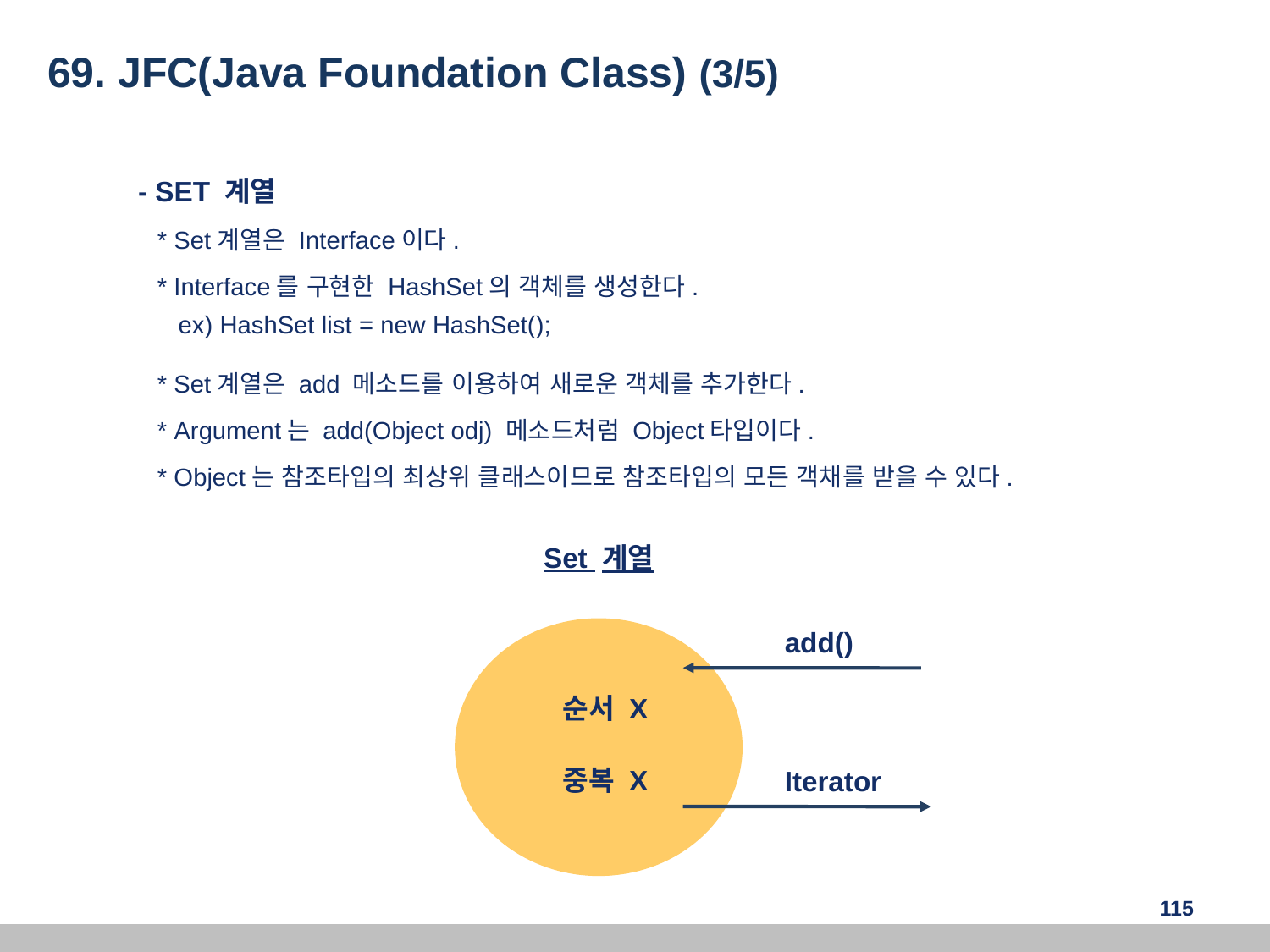

69. JFC(Java Foundation Class) (3/5)
  - SET 계열

     * Set계열은 Interface이다.

     * Interface를 구현한 HashSet의 객체를 생성한다.

        ex) HashSet list = new HashSet();

     * Set계열은 add 메소드를 이용하여 새로운 객체를 추가한다.

     * Argument는 add(Object odj) 메소드처럼 Object타입이다.

     * Object는 참조타입의 최상위 클래스이므로 참조타입의 모든 객채를 받을 수 있다.

add()
Iterator
Set 계열

순서 X

중복 X
115